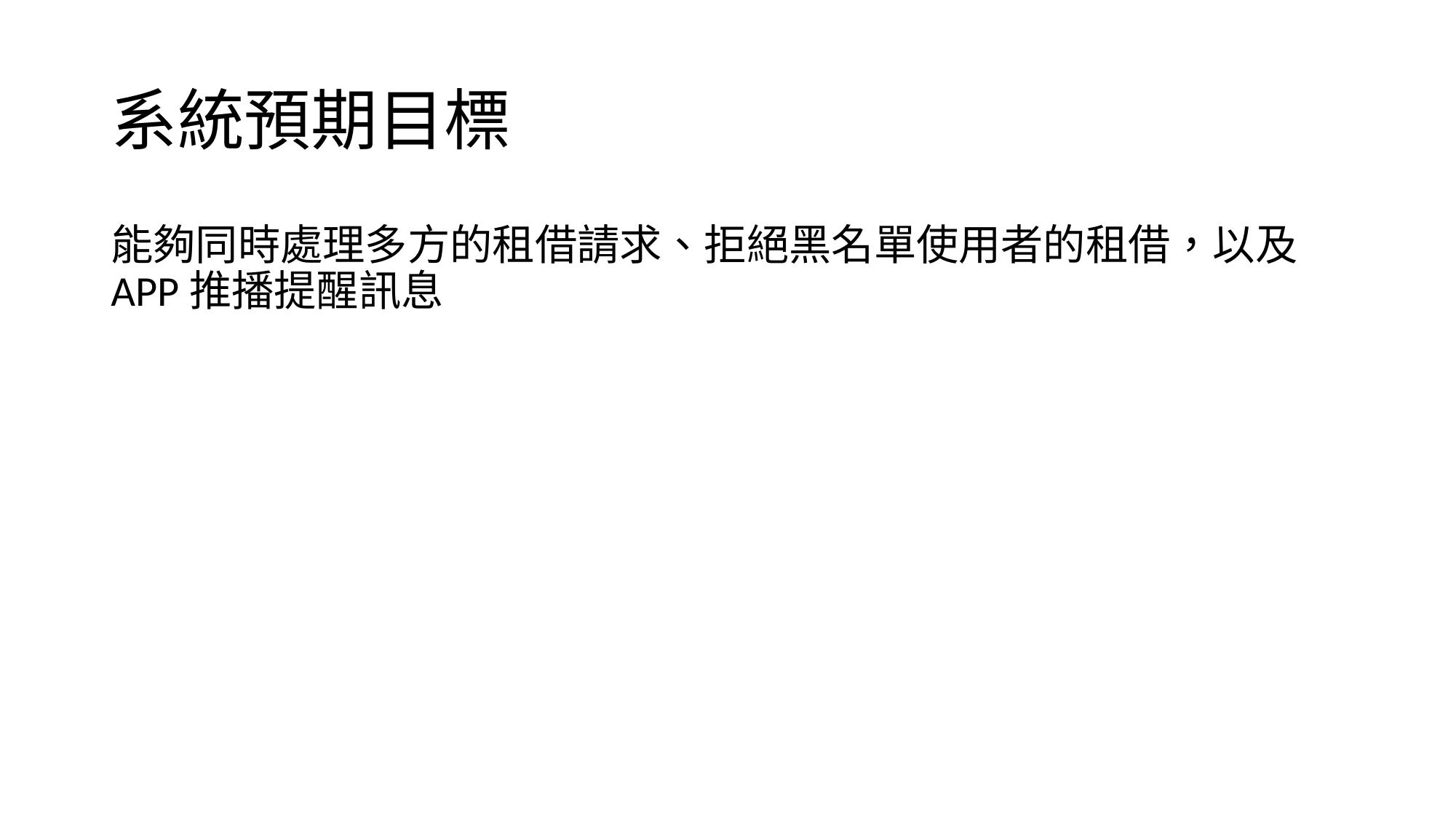

# 系統預期目標
能夠同時處理多方的租借請求、拒絕黑名單使用者的租借，以及APP推播提醒訊息